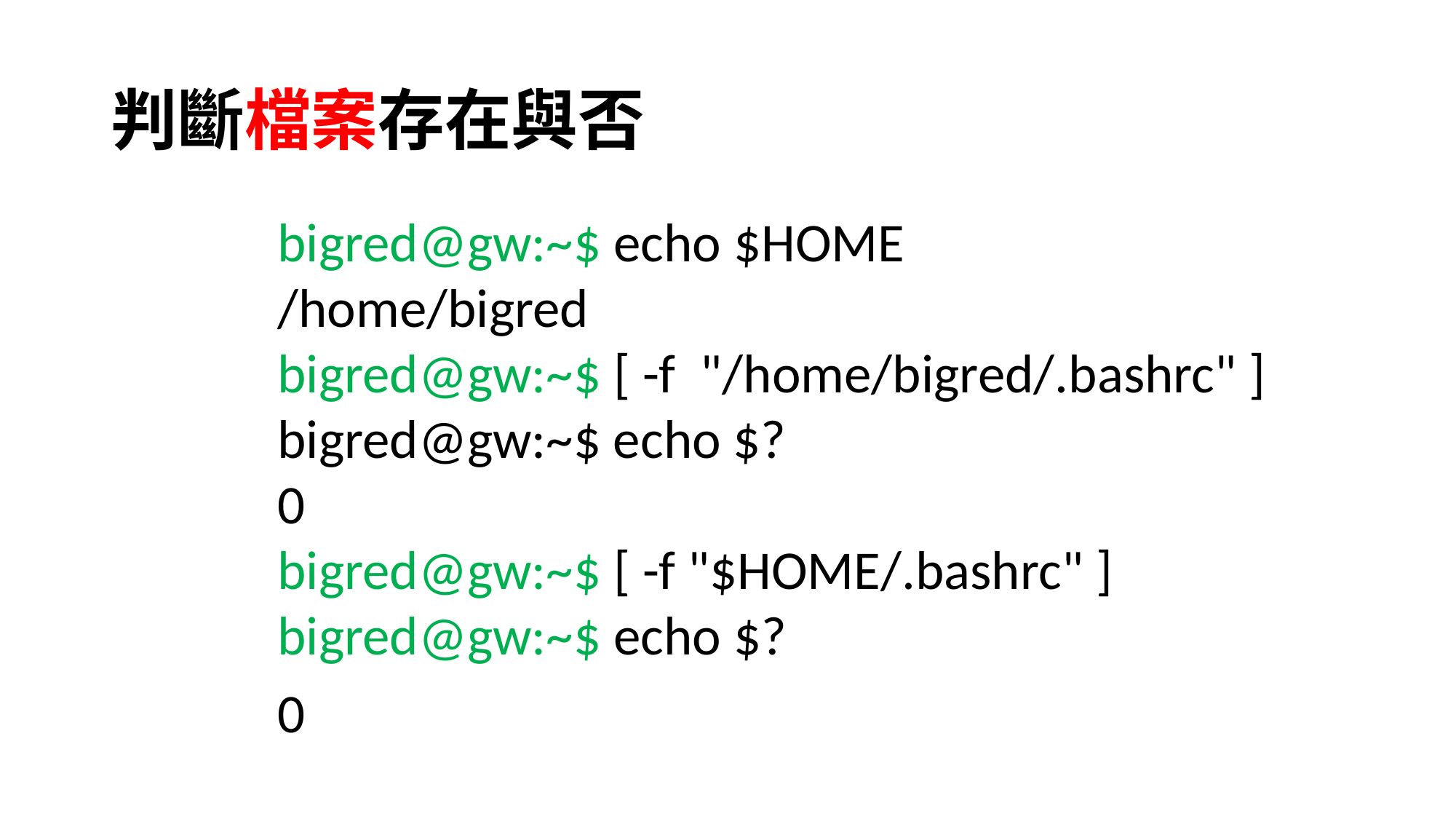

# 判斷檔案存在與否
bigred@gw:~$ echo $HOME
/home/bigred
bigred@gw:~$ [ -f  "/home/bigred/.bashrc" ]
bigred@gw:~$ echo $?
0
bigred@gw:~$ [ -f "$HOME/.bashrc" ]
bigred@gw:~$ echo $?
0